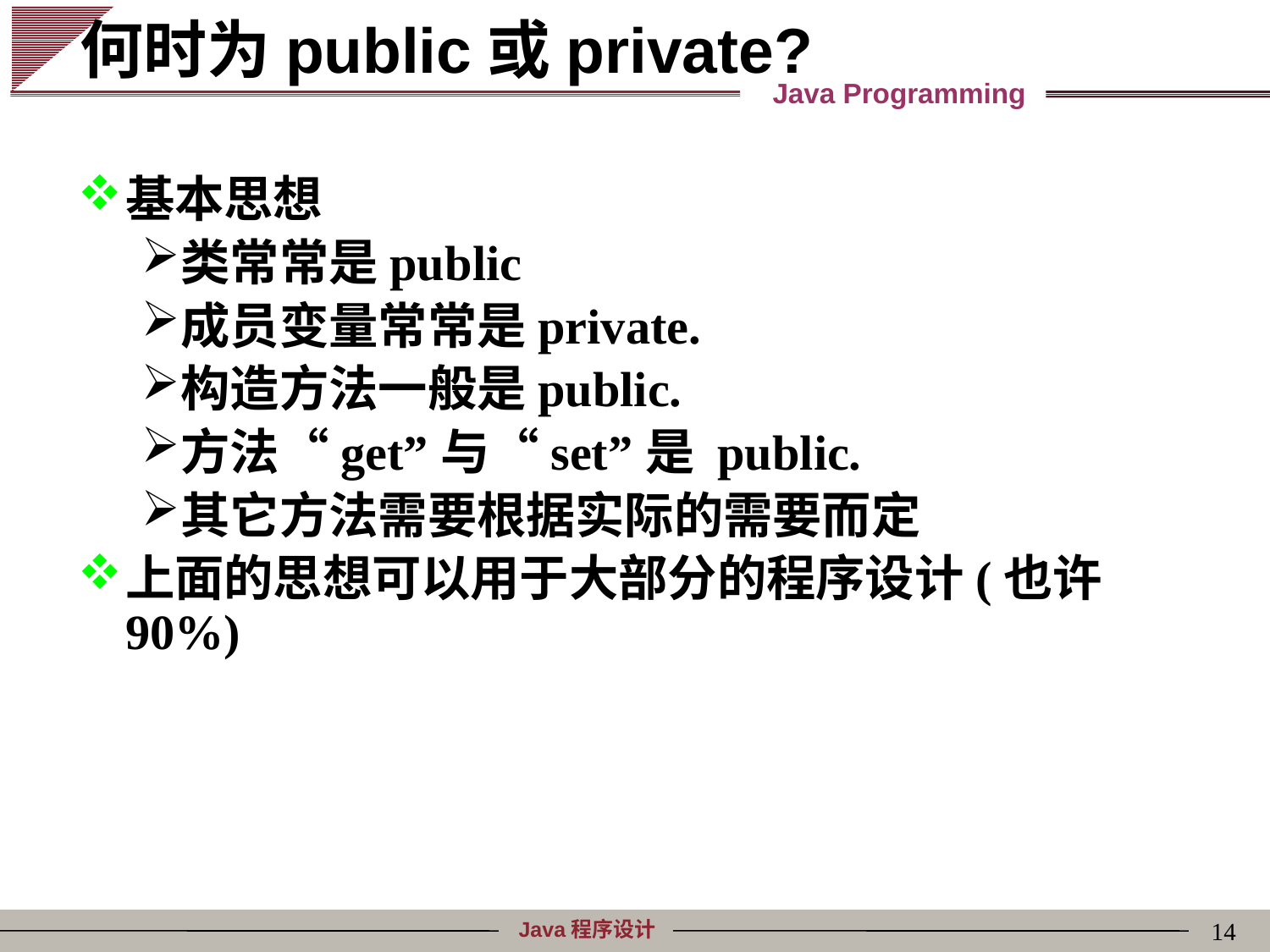

# 何时为public或private?
基本思想
类常常是public
成员变量常常是private.
构造方法一般是public.
方法“get”与“set”是 public.
其它方法需要根据实际的需要而定
上面的思想可以用于大部分的程序设计(也许90%)